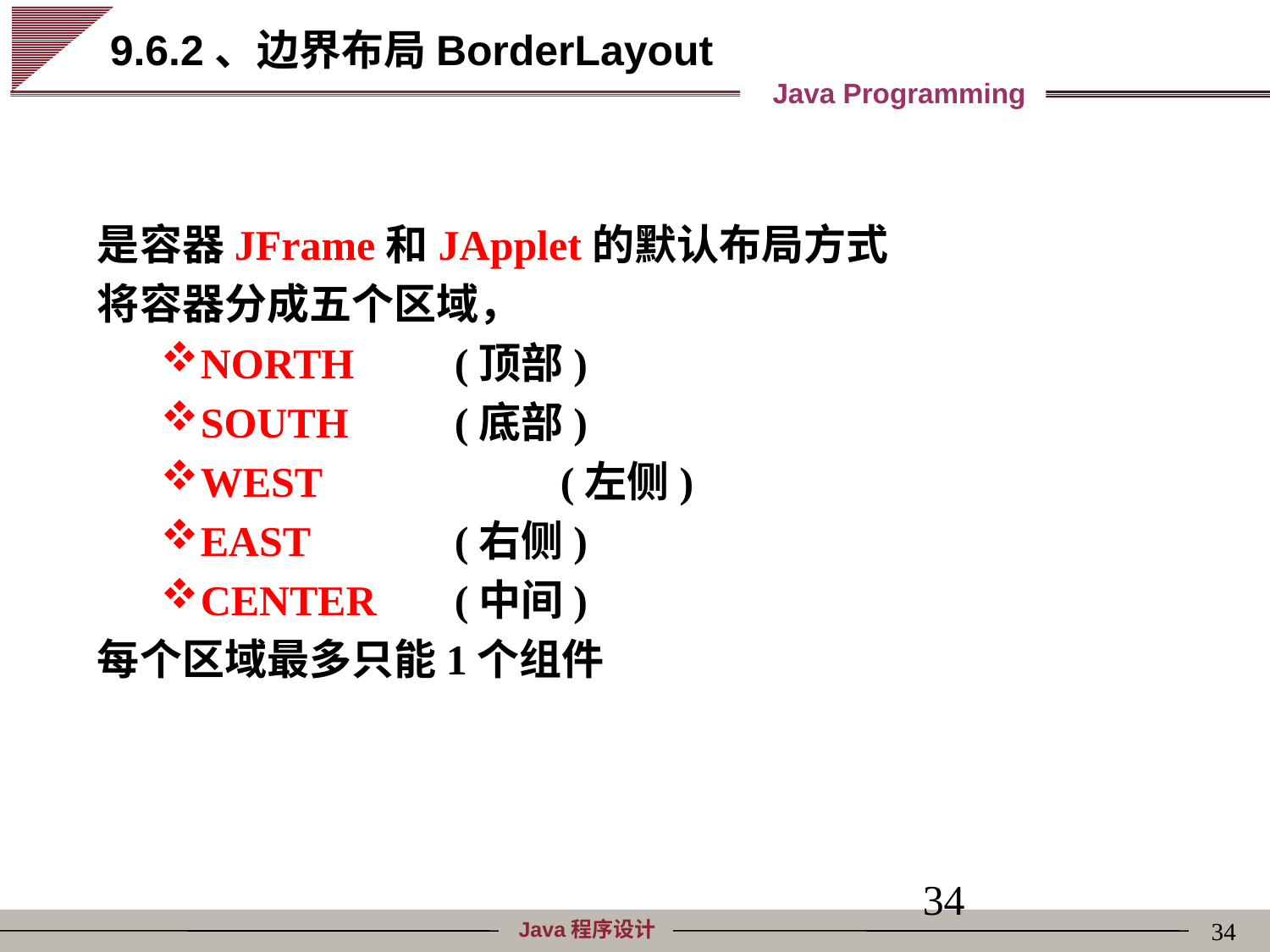

# 9.6.2、边界布局BorderLayout
是容器JFrame和JApplet的默认布局方式
将容器分成五个区域，
NORTH 	(顶部)
SOUTH 	(底部)
WEST 	          (左侧)
EAST 		(右侧)
CENTER 	(中间)
每个区域最多只能1个组件

34